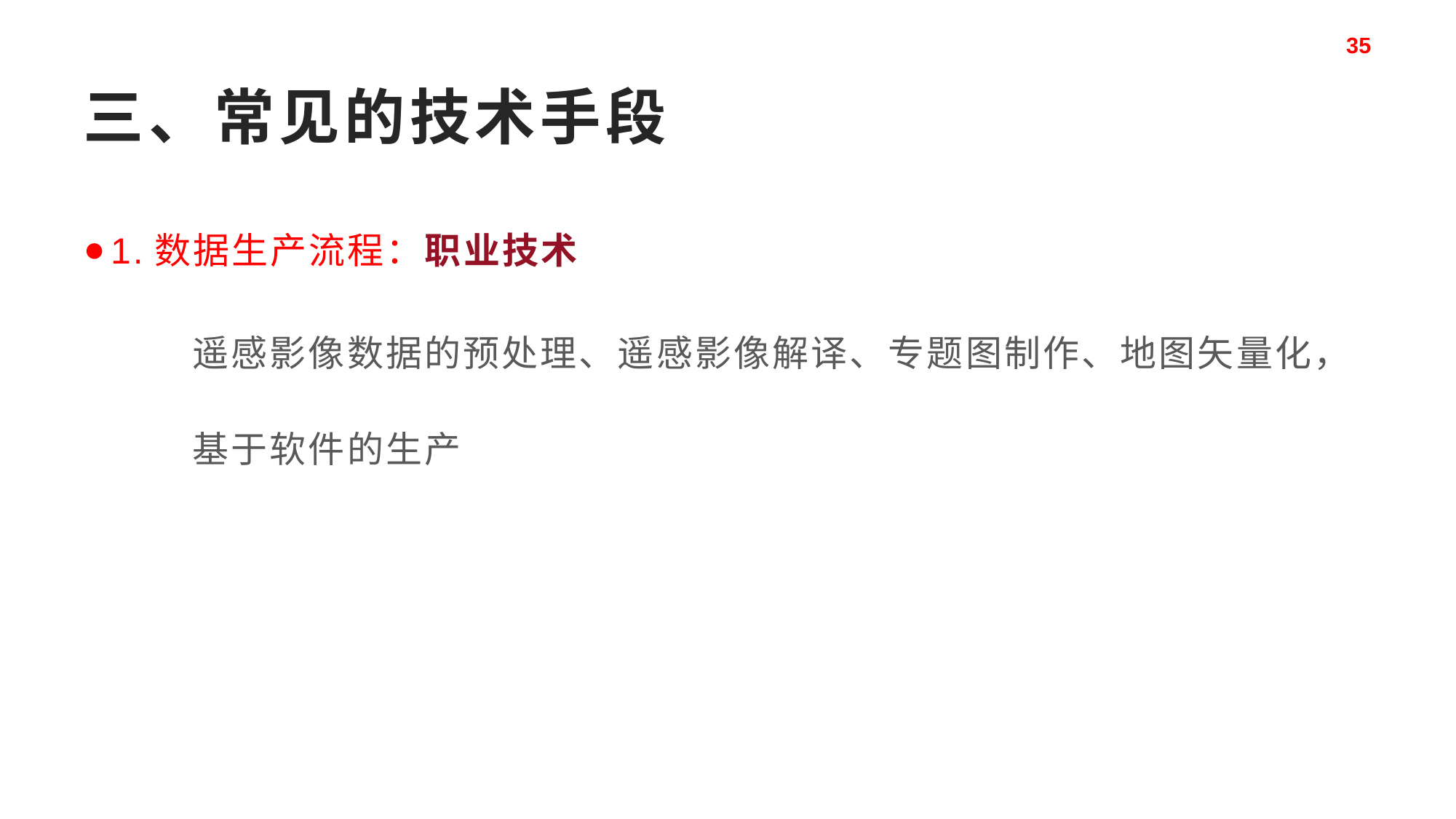

# 三、常见的技术手段
1.数据生产流程：职业技术
遥感影像数据的预处理、遥感影像解译、专题图制作、地图矢量化，
基于软件的生产